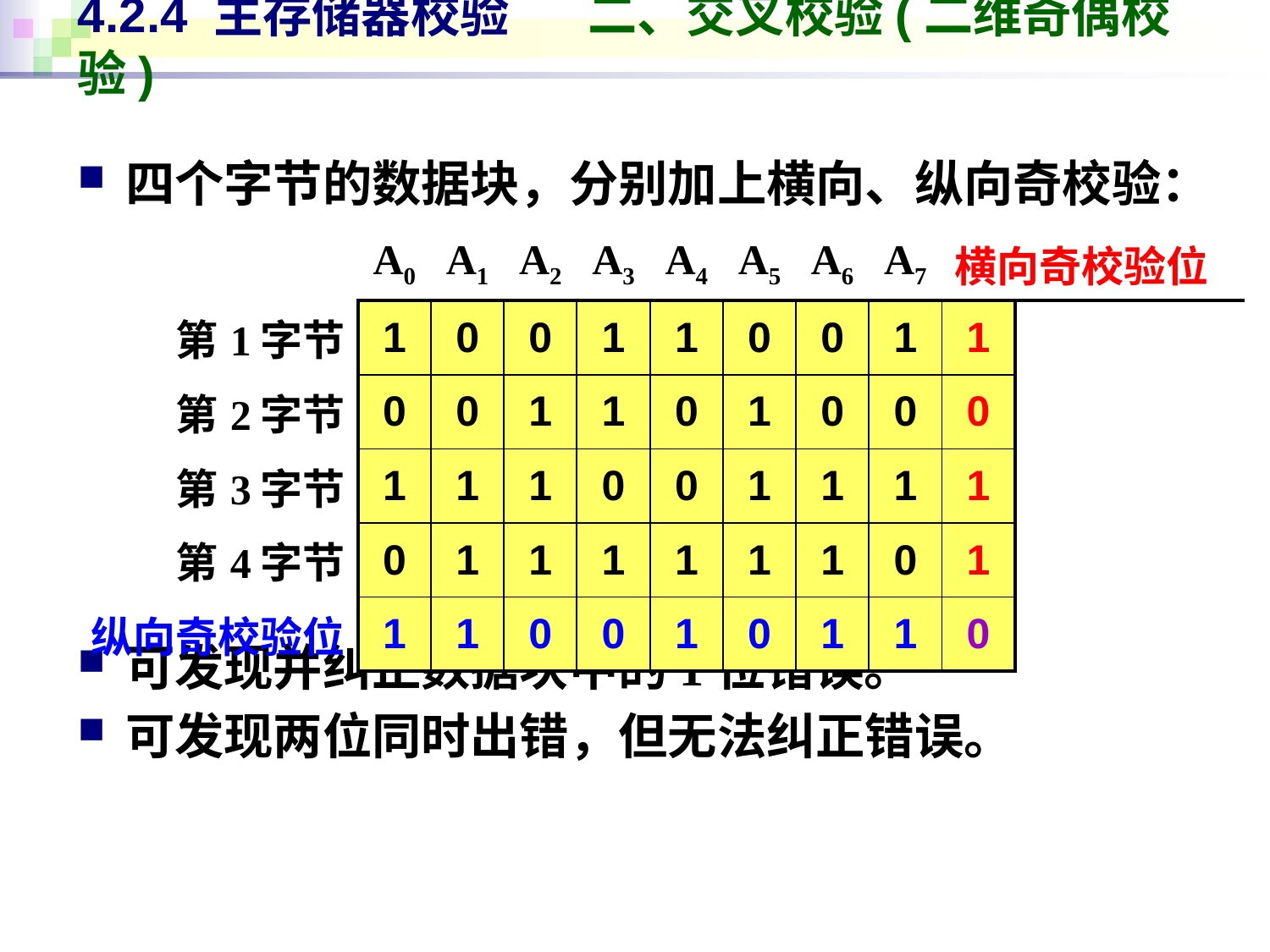

# 4.2.4 主存储器校验       二、交叉校验(二维奇偶校验)
四个字节的数据块，分别加上横向、纵向奇校验：

可发现并纠正数据块中的1位错误。
可发现两位同时出错，但无法纠正错误。
|  | A0 | A1 | A2 | A3 | A4 | A5 | A6 | A7 | 横向奇校验位 |  |
| --- | --- | --- | --- | --- | --- | --- | --- | --- | --- | --- |
| 第1字节 | 1 | 0 | 0 | 1 | 1 | 0 | 0 | 1 | 1 |  |
| 第2字节 | 0 | 0 | 1 | 1 | 0 | 1 | 0 | 0 | 0 |  |
| 第3字节 | 1 | 1 | 1 | 0 | 0 | 1 | 1 | 1 | 1 |  |
| 第4字节 | 0 | 1 | 1 | 1 | 1 | 1 | 1 | 0 | 1 |  |
| 纵向奇校验位 | 1 | 1 | 0 | 0 | 1 | 0 | 1 | 1 | 0 |  |
63